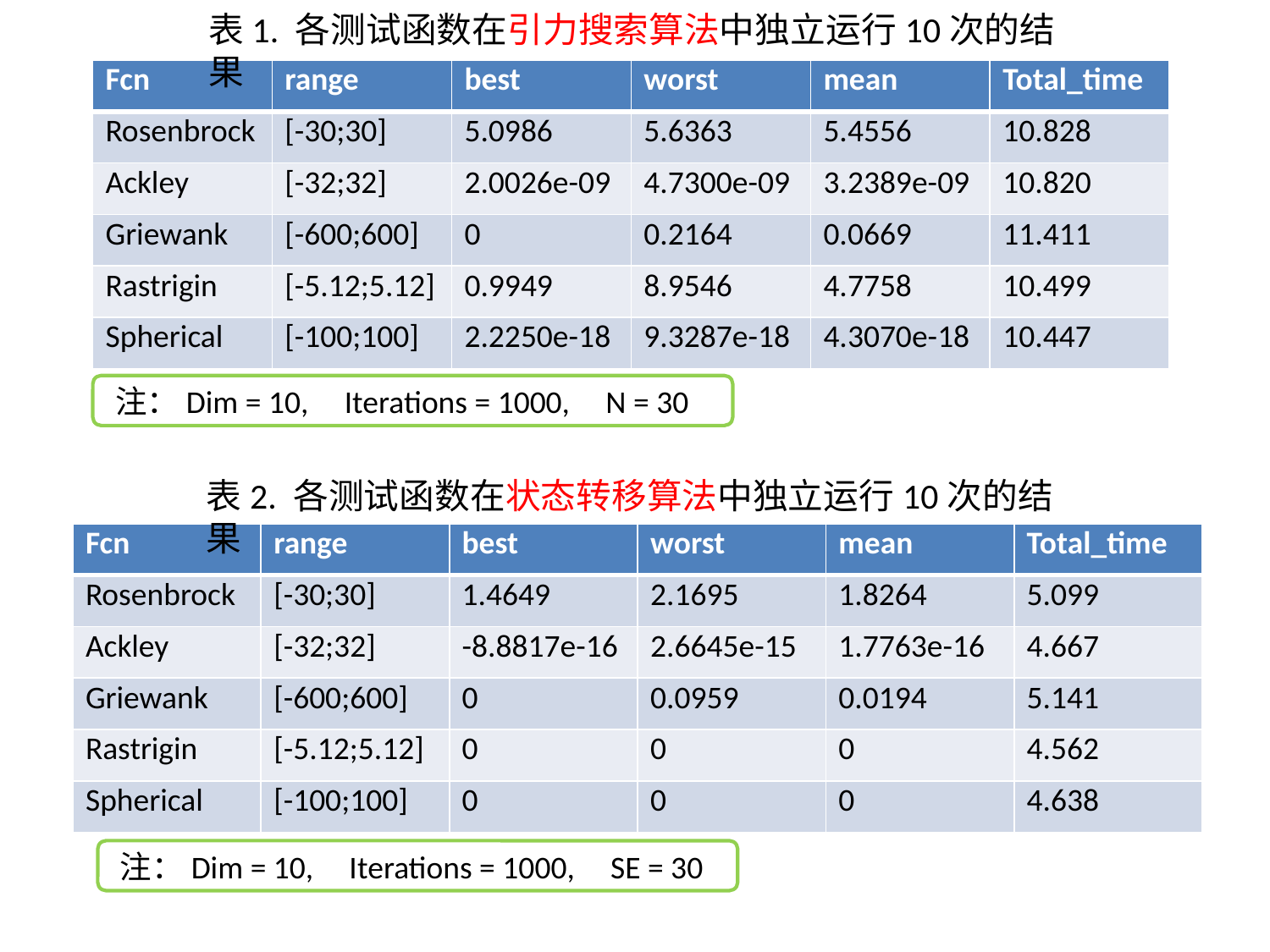

表1. 各测试函数在引力搜索算法中独立运行10次的结果
| Fcn | range | best | worst | mean | Total\_time |
| --- | --- | --- | --- | --- | --- |
| Rosenbrock | [-30;30] | 5.0986 | 5.6363 | 5.4556 | 10.828 |
| Ackley | [-32;32] | 2.0026e-09 | 4.7300e-09 | 3.2389e-09 | 10.820 |
| Griewank | [-600;600] | 0 | 0.2164 | 0.0669 | 11.411 |
| Rastrigin | [-5.12;5.12] | 0.9949 | 8.9546 | 4.7758 | 10.499 |
| Spherical | [-100;100] | 2.2250e-18 | 9.3287e-18 | 4.3070e-18 | 10.447 |

注：Dim = 10,     Iterations = 1000,     N = 30
表2. 各测试函数在状态转移算法中独立运行10次的结果
| Fcn | range | best | worst | mean | Total\_time |
| --- | --- | --- | --- | --- | --- |
| Rosenbrock | [-30;30] | 1.4649 | 2.1695 | 1.8264 | 5.099 |
| Ackley | [-32;32] | -8.8817e-16 | 2.6645e-15 | 1.7763e-16 | 4.667 |
| Griewank | [-600;600] | 0 | 0.0959 | 0.0194 | 5.141 |
| Rastrigin | [-5.12;5.12] | 0 | 0 | 0 | 4.562 |
| Spherical | [-100;100] | 0 | 0 | 0 | 4.638 |

注：Dim = 10,     Iterations = 1000,     SE = 30